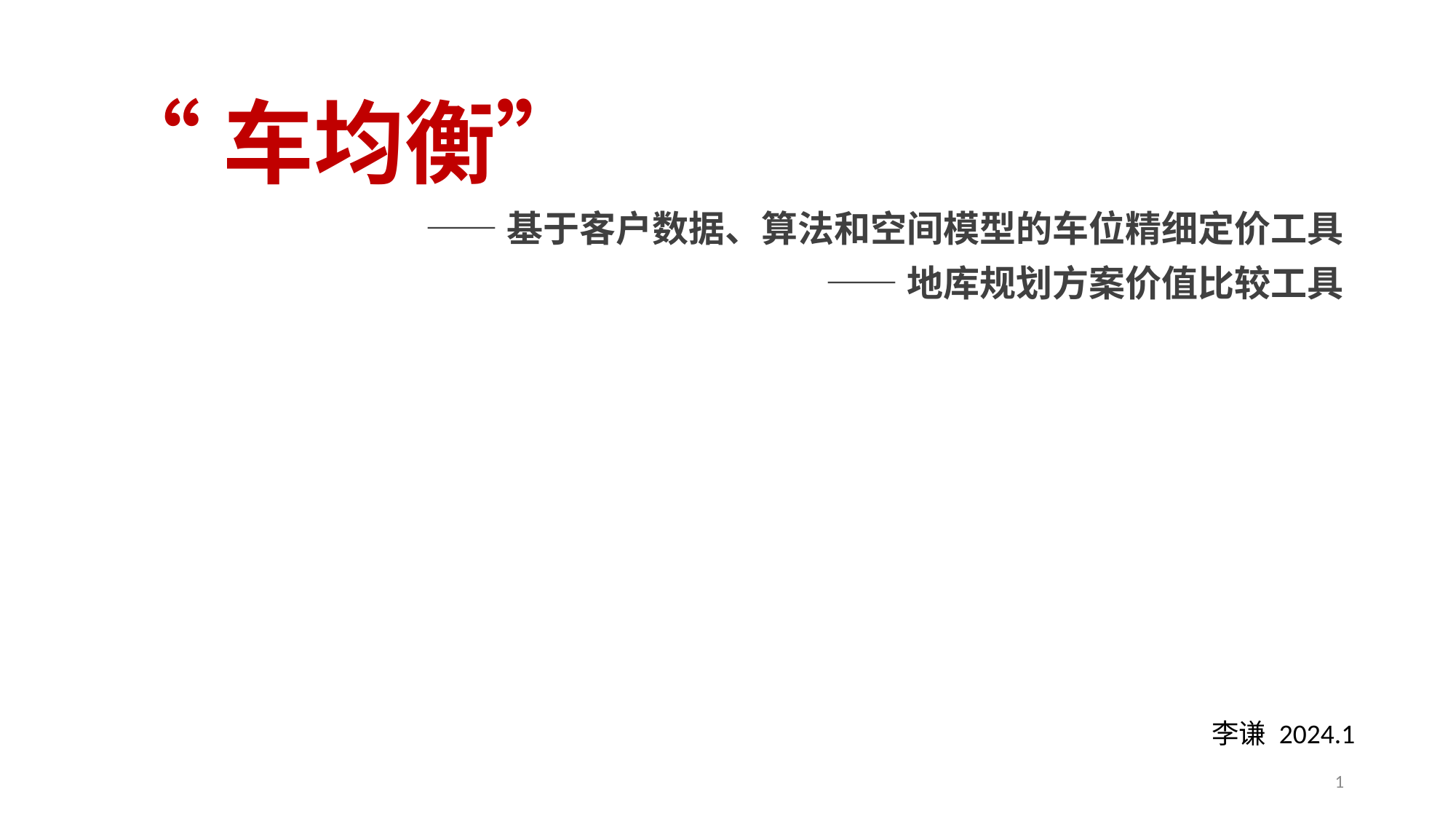

# “车均衡”
——基于客户数据、算法和空间模型的车位精细定价工具
——地库规划方案价值比较工具
李谦 2024.1